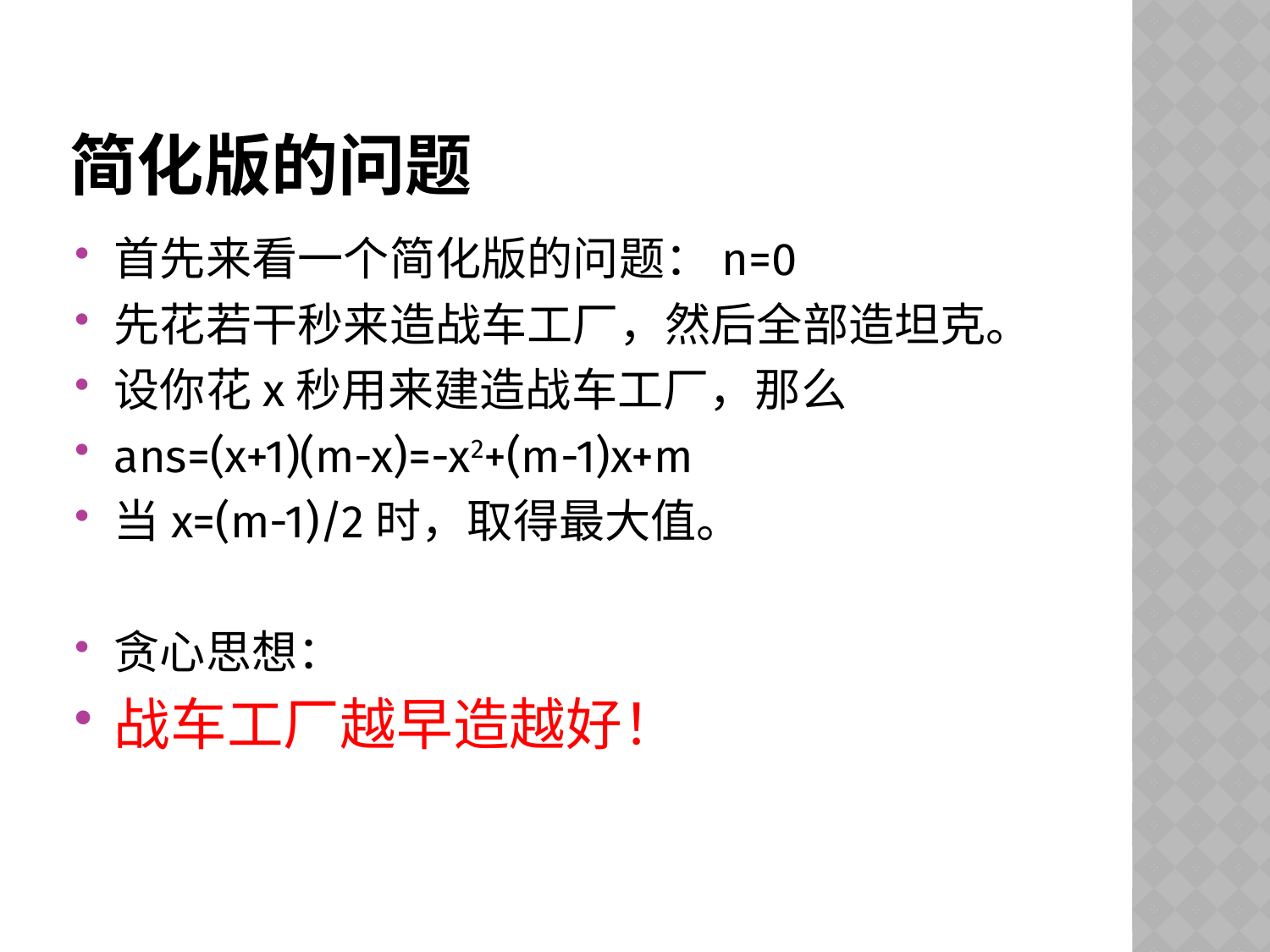

# 简化版的问题
首先来看一个简化版的问题：n=0
先花若干秒来造战车工厂，然后全部造坦克。
设你花x秒用来建造战车工厂，那么
ans=(x+1)(m-x)=-x2+(m-1)x+m
当x=(m-1)/2时，取得最大值。

贪心思想：
战车工厂越早造越好！